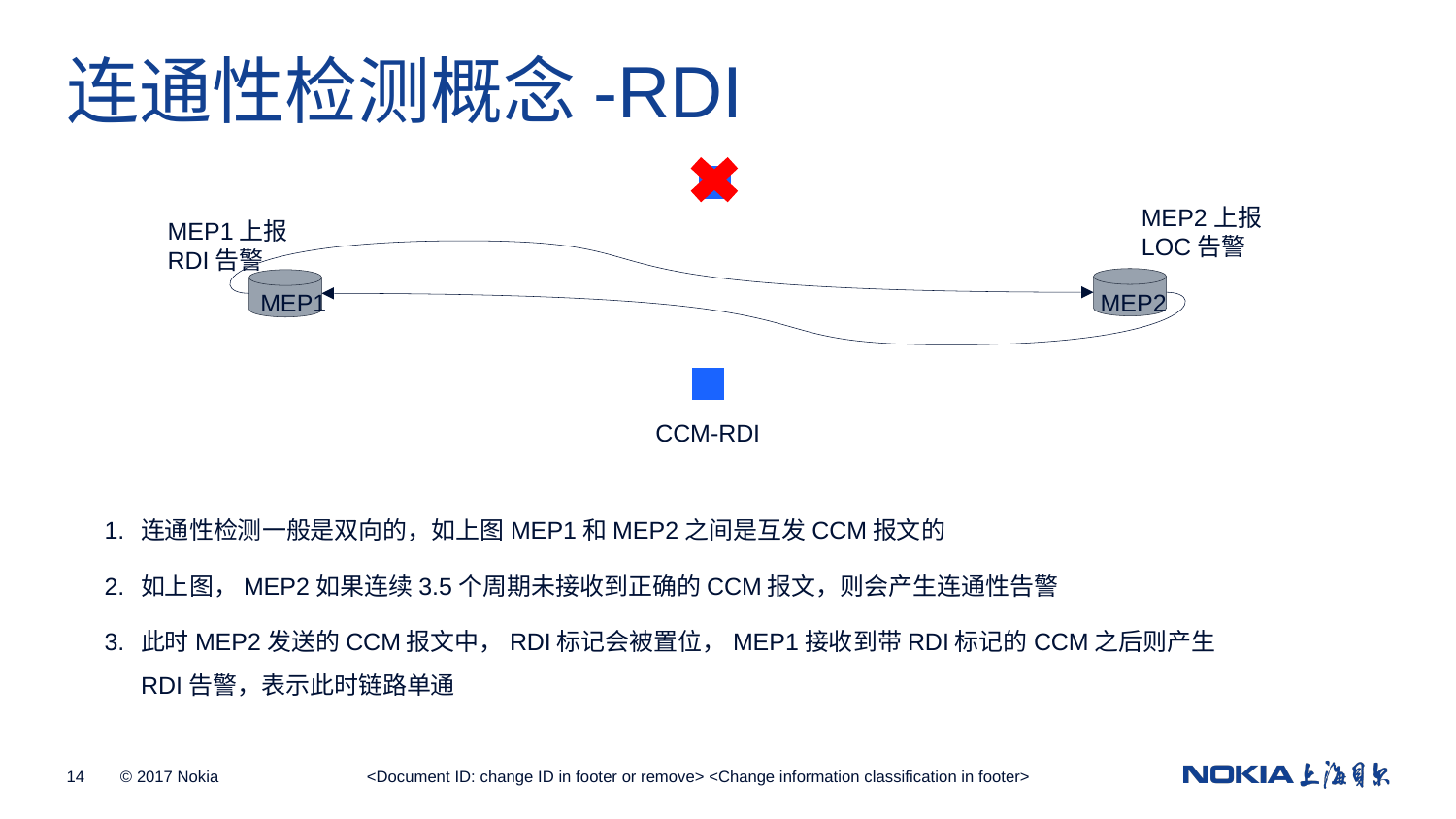

连通性检测概念-RDI

MEP2上报LOC告警
MEP1上报RDI告警

MEP1
MEP2

CCM-RDI
连通性检测一般是双向的，如上图MEP1和MEP2之间是互发CCM报文的
如上图，MEP2如果连续3.5个周期未接收到正确的CCM报文，则会产生连通性告警
此时MEP2发送的CCM报文中，RDI标记会被置位，MEP1接收到带RDI标记的CCM之后则产生RDI告警，表示此时链路单通
<Document ID: change ID in footer or remove> <Change information classification in footer>